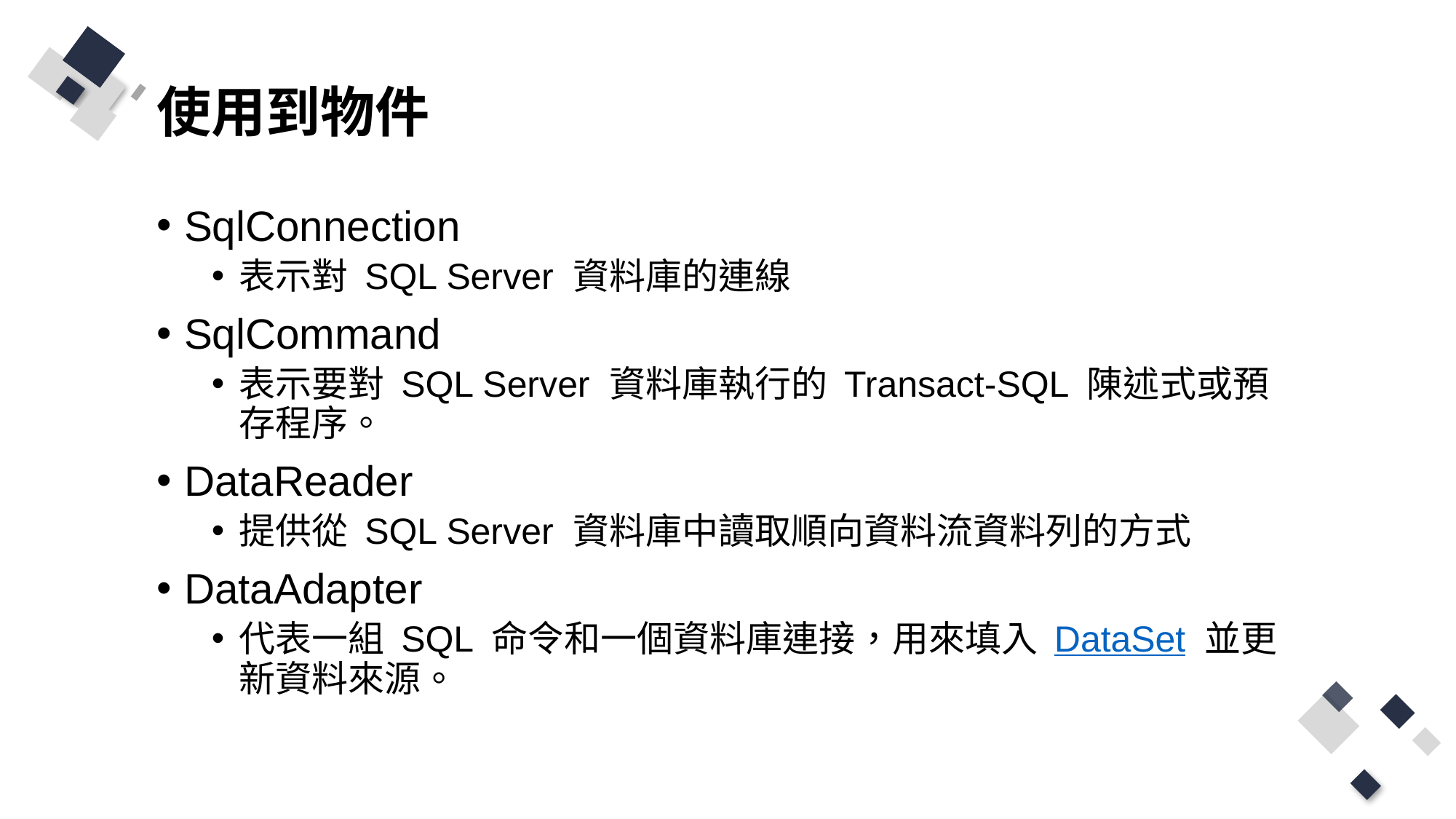

# 使用到物件
SqlConnection
表示對 SQL Server 資料庫的連線
SqlCommand
表示要對 SQL Server 資料庫執行的 Transact-SQL 陳述式或預存程序。
DataReader
提供從 SQL Server 資料庫中讀取順向資料流資料列的方式
DataAdapter
代表一組 SQL 命令和一個資料庫連接，用來填入 DataSet 並更新資料來源。